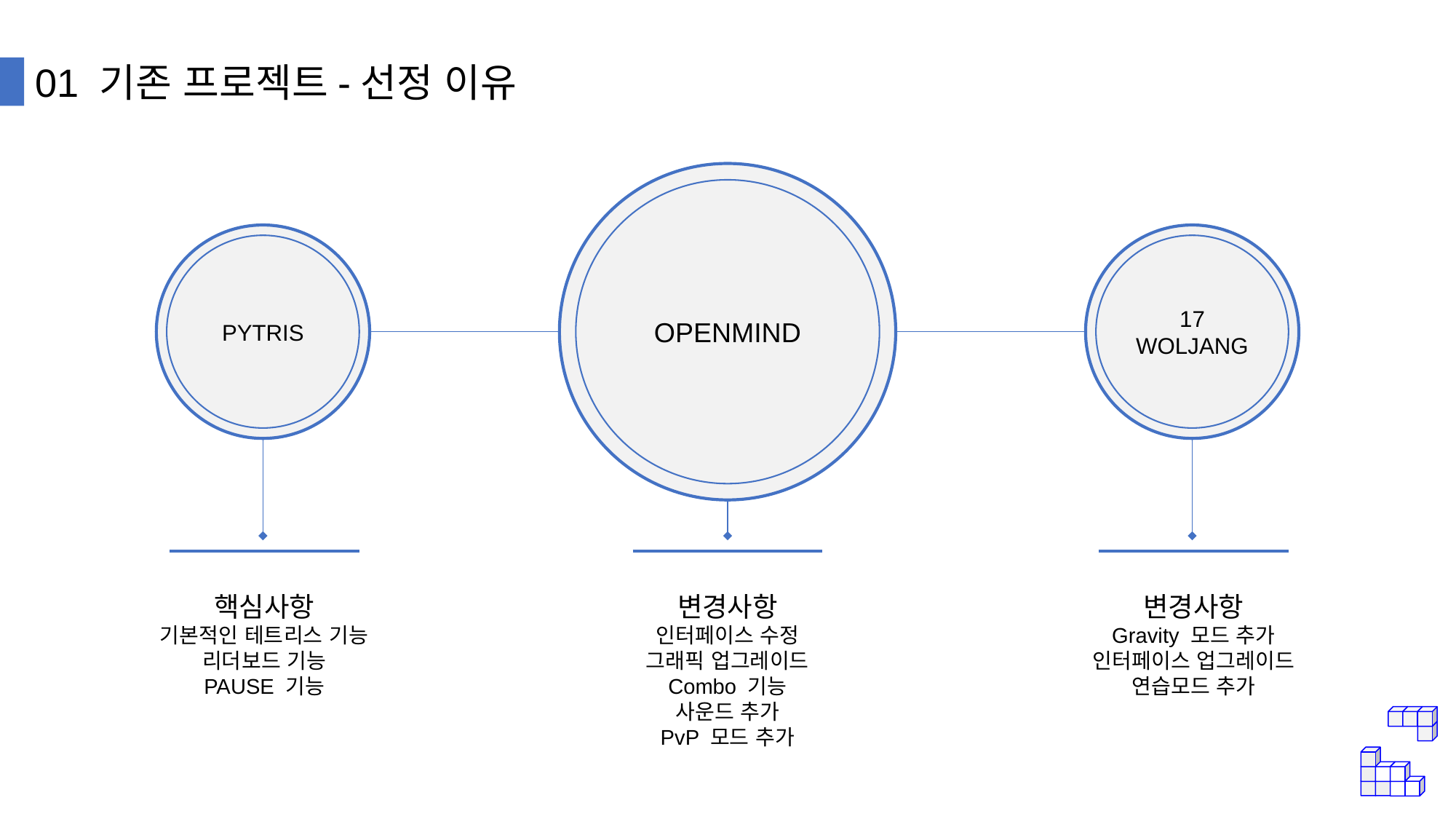

01 기존 프로젝트-선정 이유

OPENMIND

PYTRIS

17
WOLJANG
핵심사항
기본적인 테트리스 기능
리더보드 기능
PAUSE 기능
변경사항
인터페이스 수정
그래픽 업그레이드
Combo 기능
사운드 추가
PvP 모드 추가
변경사항
Gravity 모드 추가
인터페이스 업그레이드
연습모드 추가